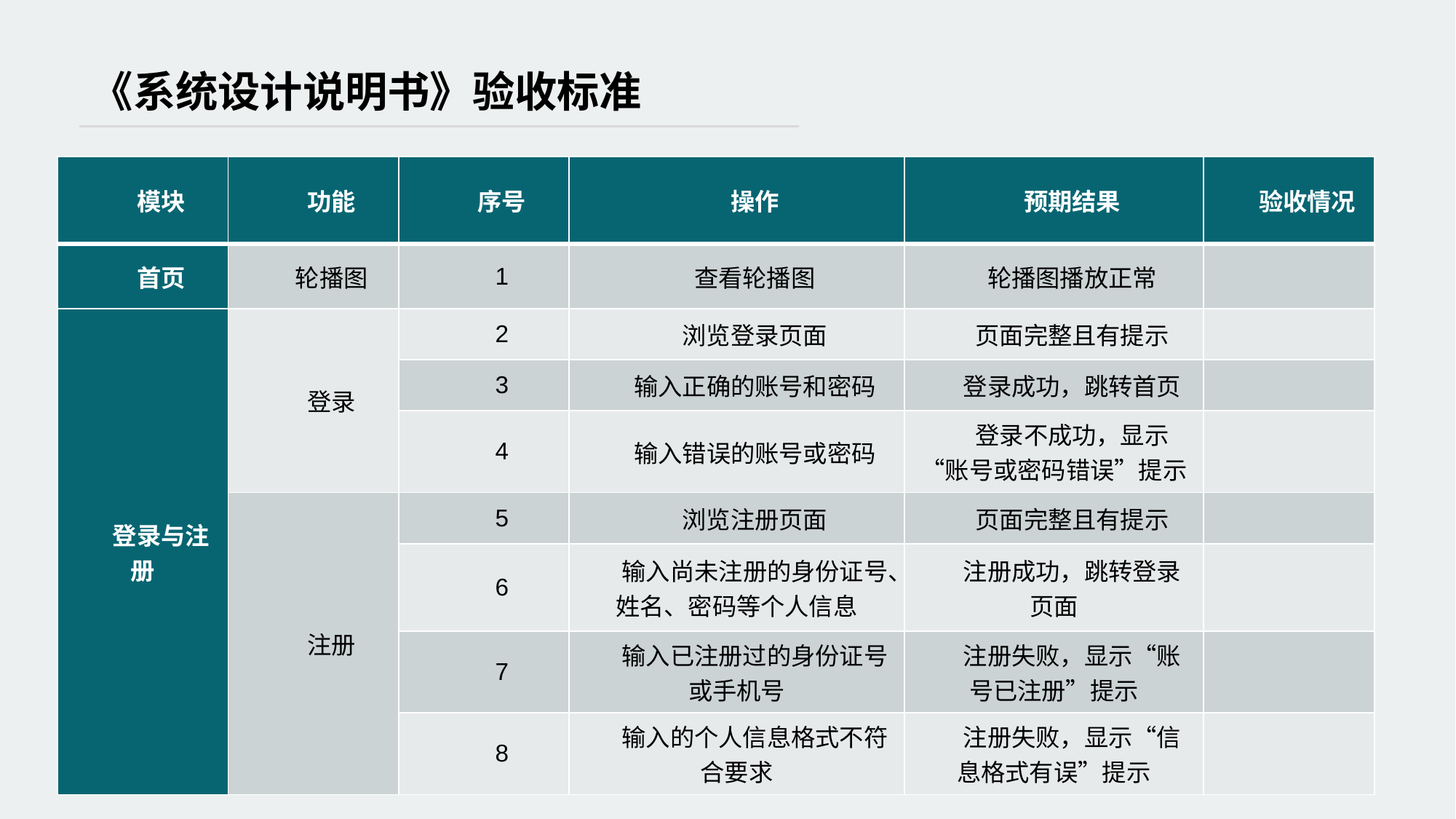

《系统设计说明书》验收标准
| 模块 | 功能 | 序号 | 操作 | 预期结果 | 验收情况 |
| --- | --- | --- | --- | --- | --- |
| 首页 | 轮播图 | 1 | 查看轮播图 | 轮播图播放正常 |  |
| 登录与注册 | 登录 | 2 | 浏览登录页面 | 页面完整且有提示 |  |
|  |  | 3 | 输入正确的账号和密码 | 登录成功，跳转首页 |  |
|  |  | 4 | 输入错误的账号或密码 | 登录不成功，显示“账号或密码错误”提示 |  |
|  | 注册 | 5 | 浏览注册页面 | 页面完整且有提示 |  |
|  |  | 6 | 输入尚未注册的身份证号、姓名、密码等个人信息 | 注册成功，跳转登录页面 |  |
|  |  | 7 | 输入已注册过的身份证号或手机号 | 注册失败，显示“账号已注册”提示 |  |
|  |  | 8 | 输入的个人信息格式不符合要求 | 注册失败，显示“信息格式有误”提示 |  |